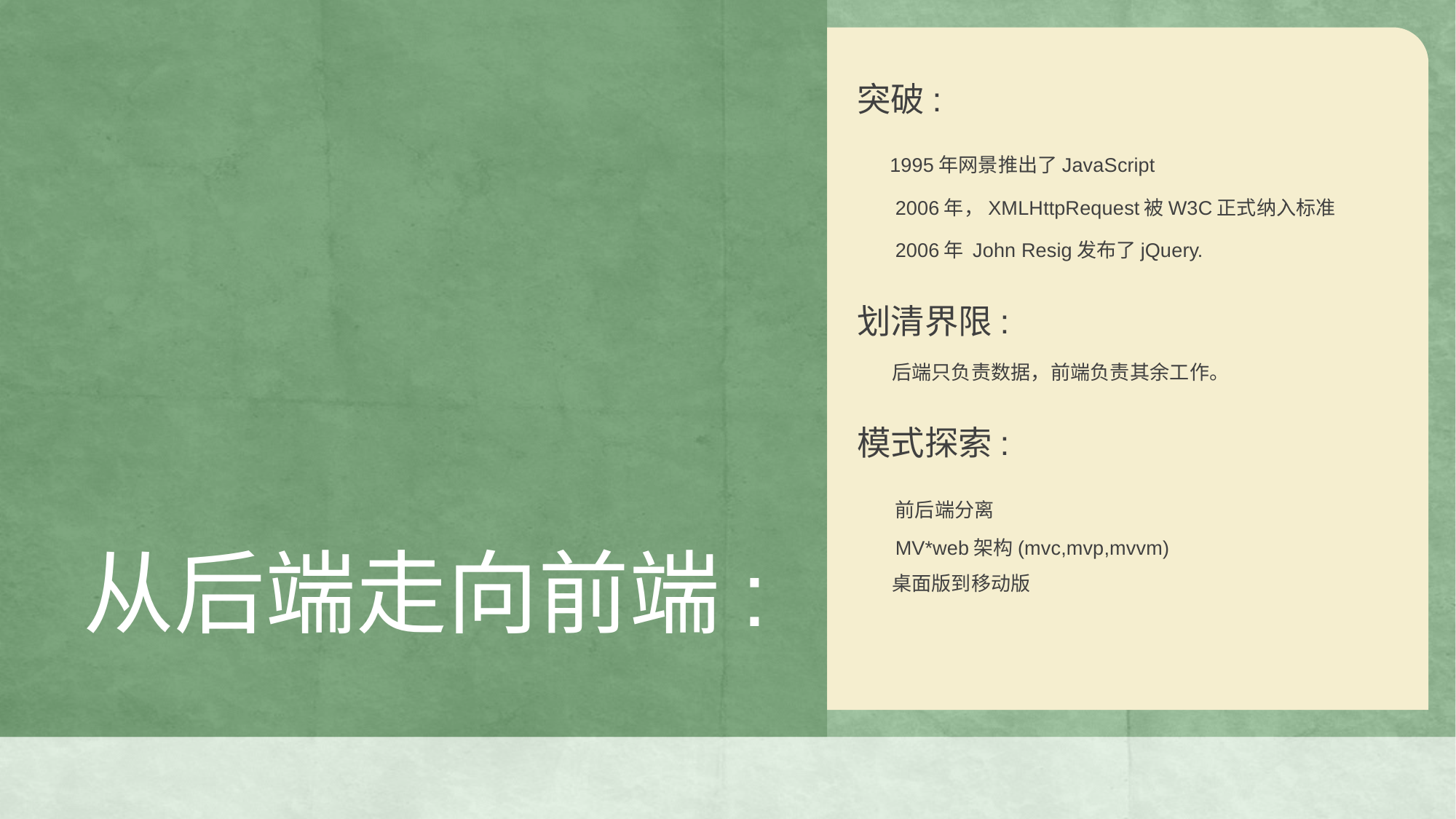

突破:

      1995年网景推出了JavaScript

       2006年，XMLHttpRequest被W3C正式纳入标准

       2006年 John Resig发布了jQuery.

划清界限:

       后端只负责数据，前端负责其余工作。

模式探索:
    前后端分离
       MV*web架构(mvc,mvp,mvvm)
       桌面版到移动版

# 从后端走向前端: